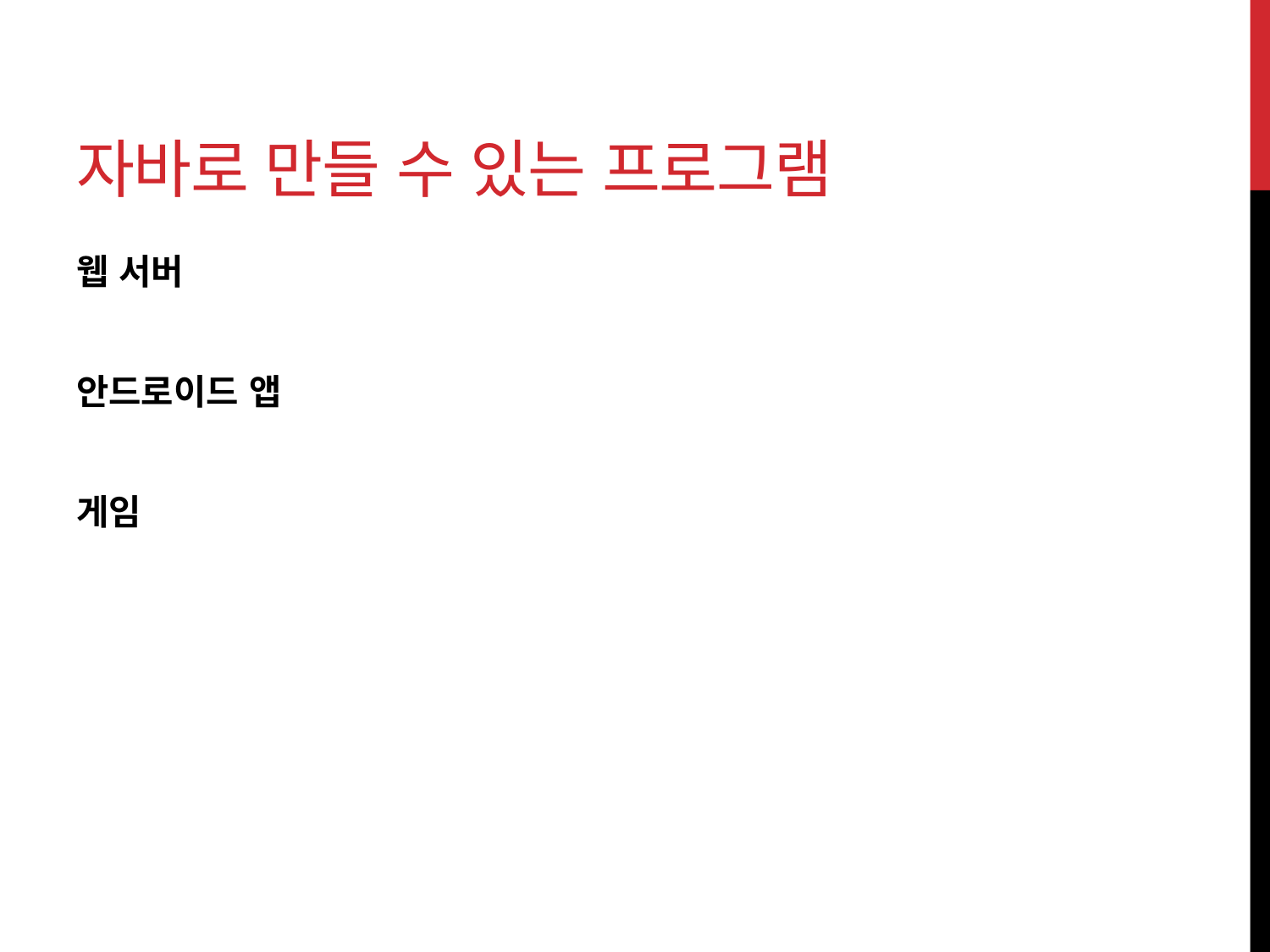

# 자바로 만들 수 있는 프로그램
웹 서버

안드로이드 앱

게임